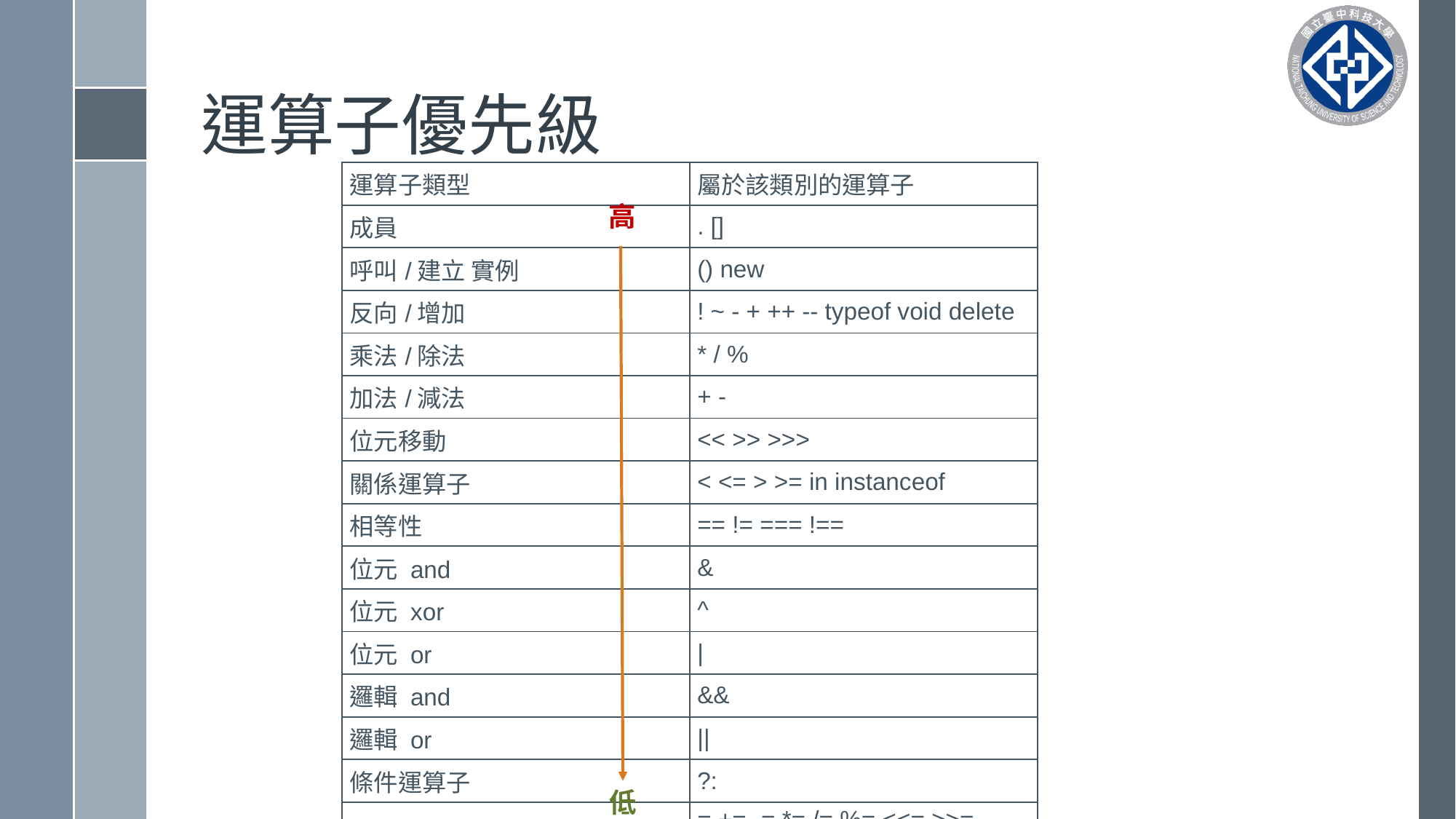

# 運算子優先級
| 運算子類型 | 屬於該類別的運算子 |
| --- | --- |
| 成員 | . [] |
| 呼叫/建立 實例 | () new |
| 反向/增加 | ! ~ - + ++ -- typeof void delete |
| 乘法/除法 | \* / % |
| 加法/減法 | + - |
| 位元移動 | << >> >>> |
| 關係運算子 | < <= > >= in instanceof |
| 相等性 | == != === !== |
| 位元 and | & |
| 位元 xor | ^ |
| 位元 or | | |
| 邏輯 and | && |
| 邏輯 or | || |
| 條件運算子 | ?: |
| 指定運算子 | = += -= \*= /= %= <<= >>= >>>= &= ^= |= |
| 逗點運算子 | , |
高
低